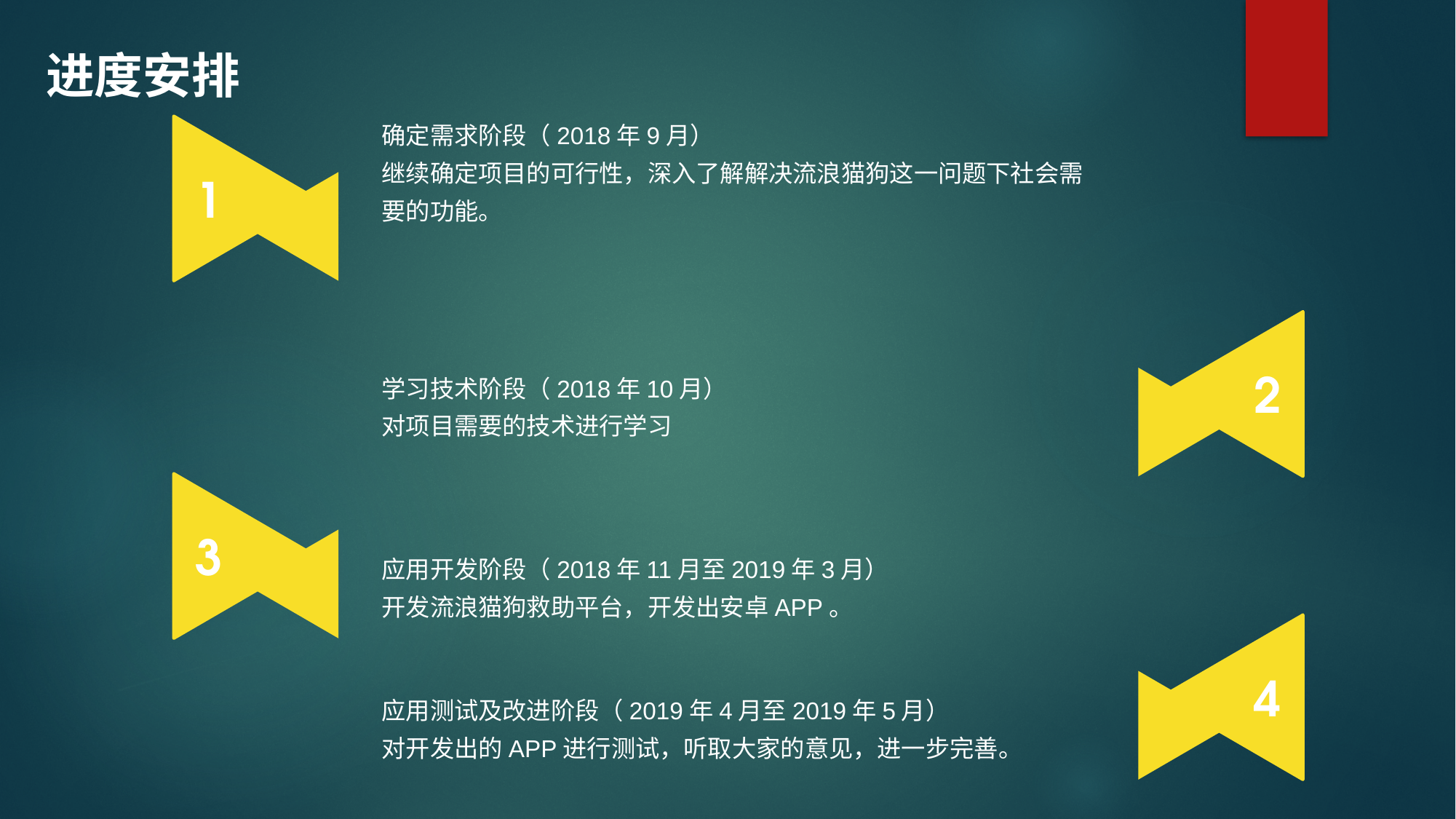

进度安排
确定需求阶段（2018年9月）
继续确定项目的可行性，深入了解解决流浪猫狗这一问题下社会需要的功能。
1

2

学习技术阶段（2018年10月）
对项目需要的技术进行学习
3

应用开发阶段（2018年11月至2019年3月）
开发流浪猫狗救助平台，开发出安卓APP。
4

应用测试及改进阶段（2019年4月至2019年5月）
对开发出的APP进行测试，听取大家的意见，进一步完善。